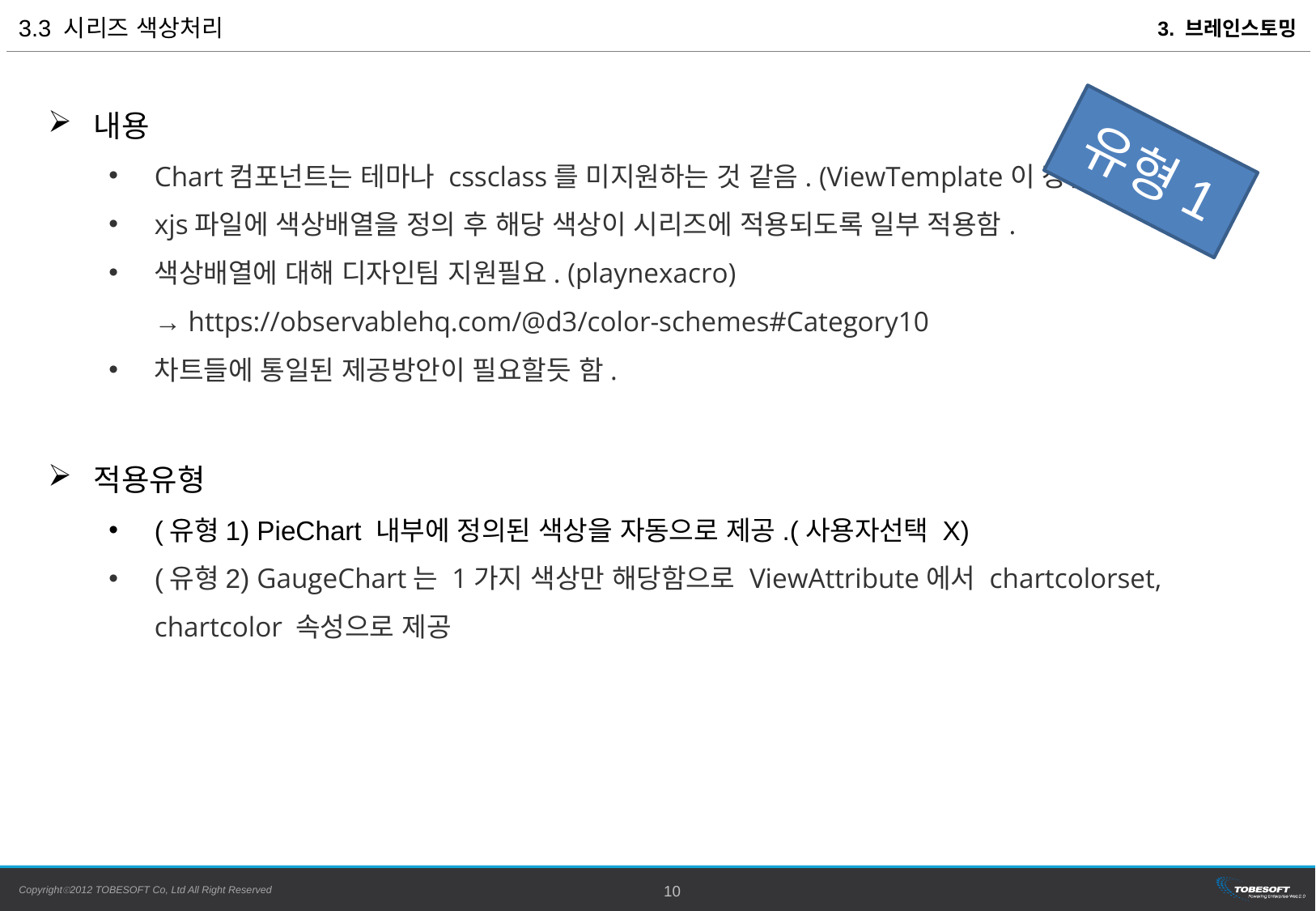

3.3 시리즈 색상처리
3. 브레인스토밍
내용
Chart컴포넌트는 테마나 cssclass를 미지원하는 것 같음. (ViewTemplate이 장점이 될수도…)
xjs파일에 색상배열을 정의 후 해당 색상이 시리즈에 적용되도록 일부 적용함.
색상배열에 대해 디자인팀 지원필요. (playnexacro)
→ https://observablehq.com/@d3/color-schemes#Category10
차트들에 통일된 제공방안이 필요할듯 함.

유형1
적용유형
(유형1) PieChart 내부에 정의된 색상을 자동으로 제공.(사용자선택 X)
(유형2) GaugeChart는 1가지 색상만 해당함으로 ViewAttribute에서 chartcolorset, chartcolor 속성으로 제공